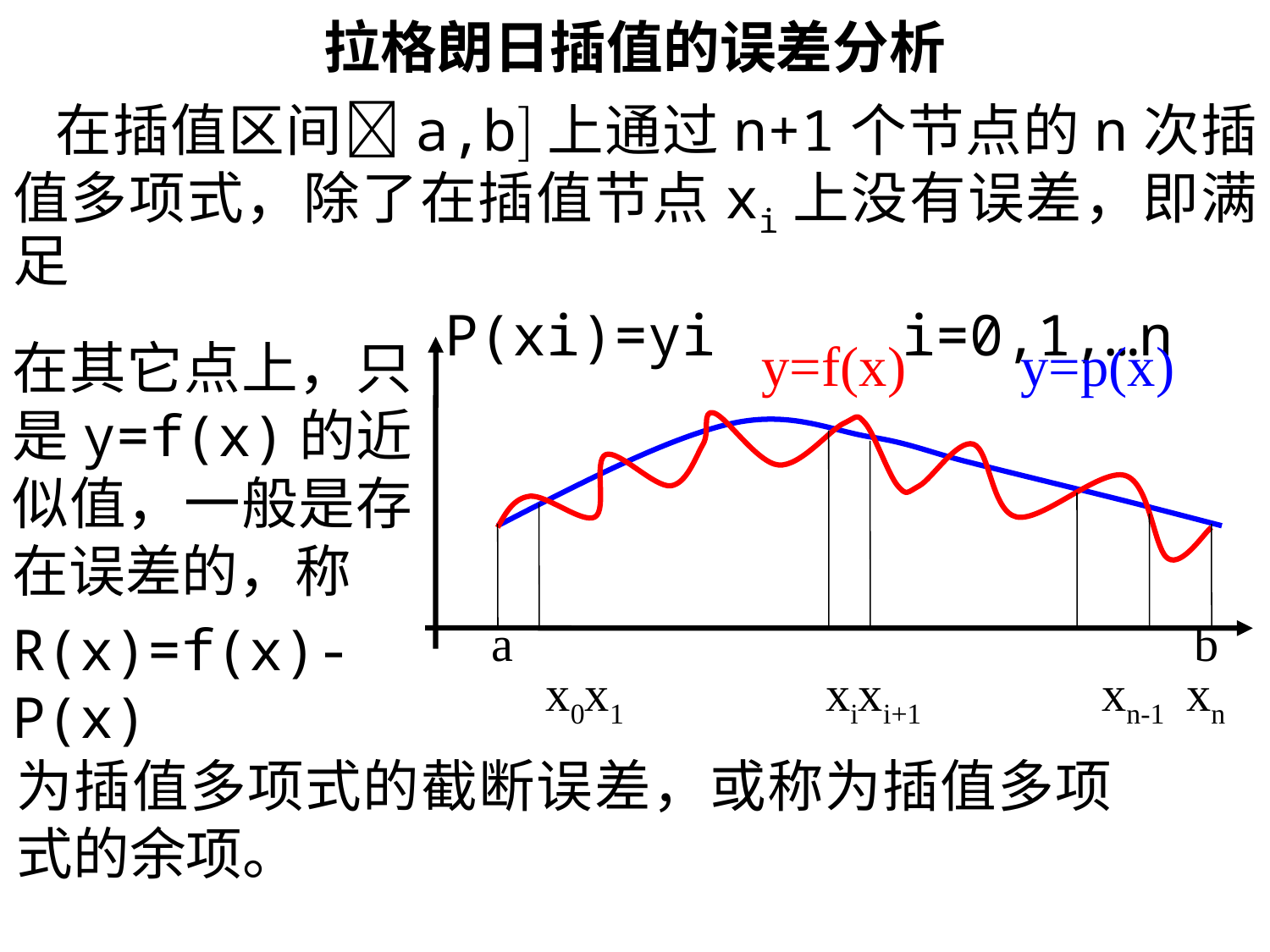

拉格朗日插值的误差分析
  在插值区间[a,b]上通过n+1个节点的n次插值多项式，除了在插值节点xi上没有误差，即满足
	         P(xi)=yi		i=0,1,…n
在其它点上，只是y=f(x)的近似值，一般是存在误差的，称
R(x)=f(x)-P(x)

y=f(x)
y=p(x)

a
b

x0x1                            xixi+1                         xn-1   xn
为插值多项式的截断误差，或称为插值多项式的余项。